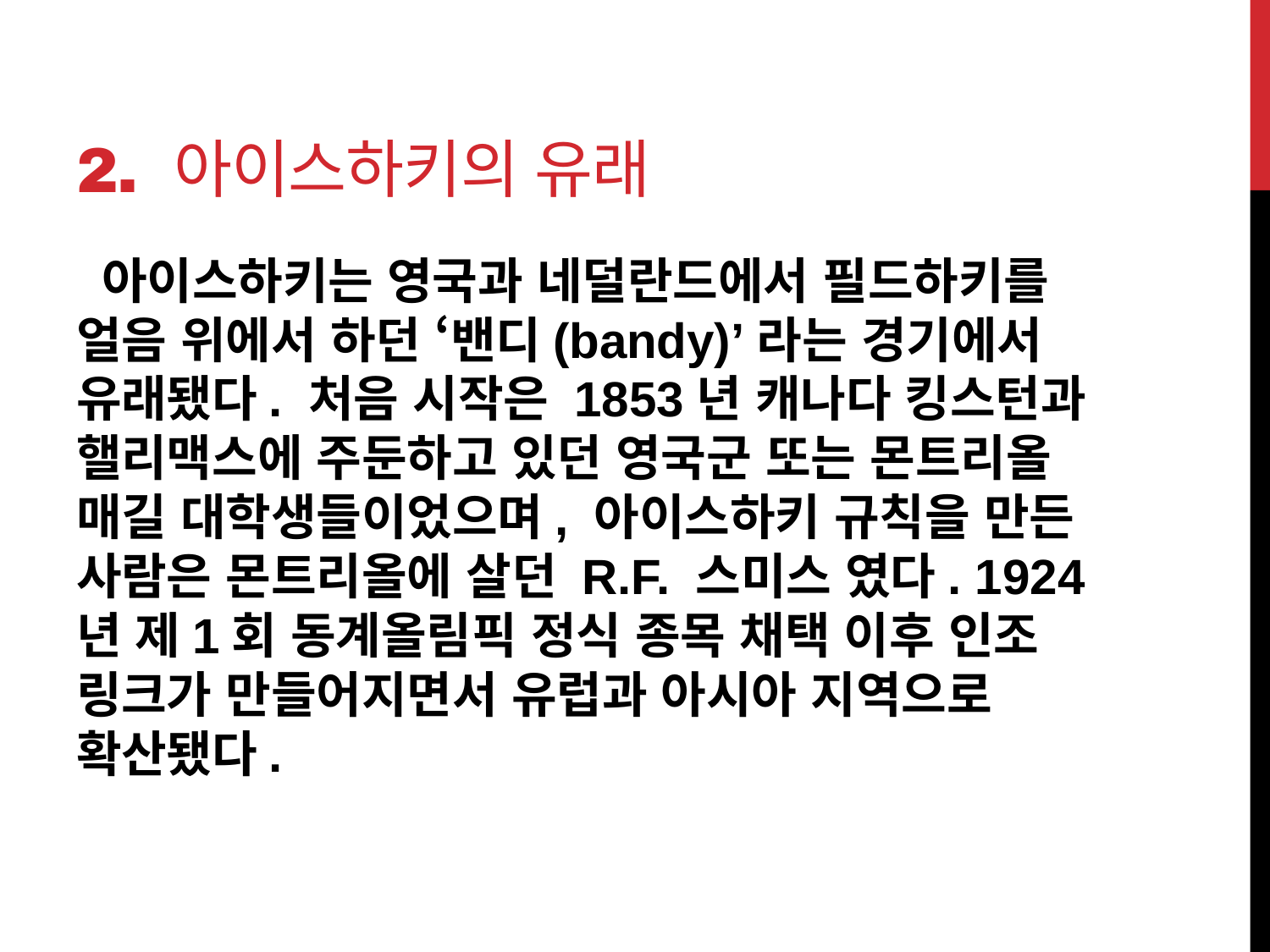

# 2. 아이스하키의 유래
 아이스하키는 영국과 네덜란드에서 필드하키를 얼음 위에서 하던 ‘밴디(bandy)’라는 경기에서 유래됐다. 처음 시작은 1853년 캐나다 킹스턴과 핼리맥스에 주둔하고 있던 영국군 또는 몬트리올 매길 대학생들이었으며, 아이스하키 규칙을 만든 사람은 몬트리올에 살던 R.F. 스미스 였다. 1924년 제1회 동계올림픽 정식 종목 채택 이후 인조 링크가 만들어지면서 유럽과 아시아 지역으로 확산됐다.